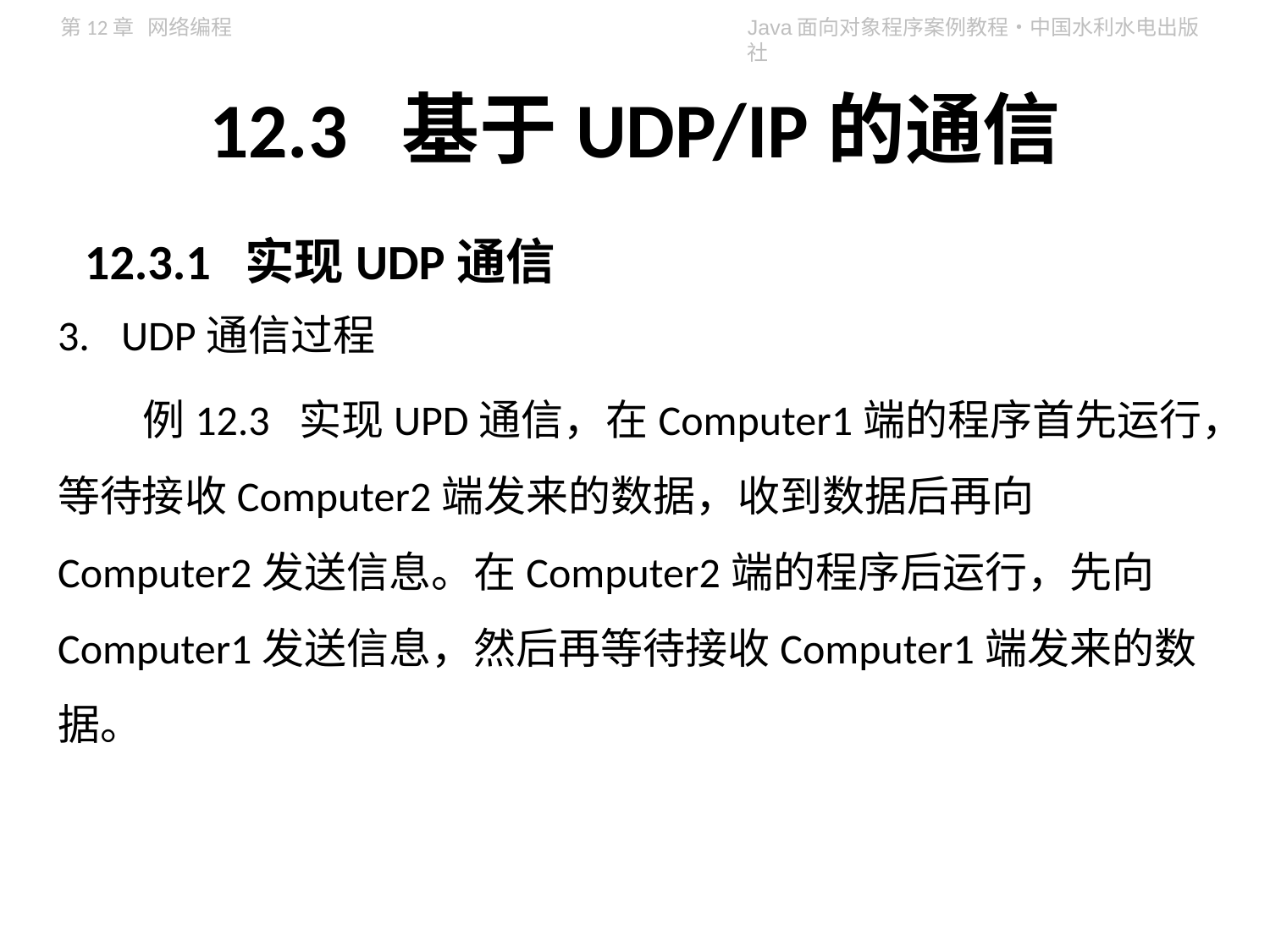

# 12.3  基于UDP/IP的通信
12.3.1  实现UDP通信
UDP通信过程
例12.3  实现UPD通信，在Computer1端的程序首先运行，等待接收Computer2端发来的数据，收到数据后再向Computer2发送信息。在Computer2端的程序后运行，先向Computer1发送信息，然后再等待接收Computer1端发来的数据。